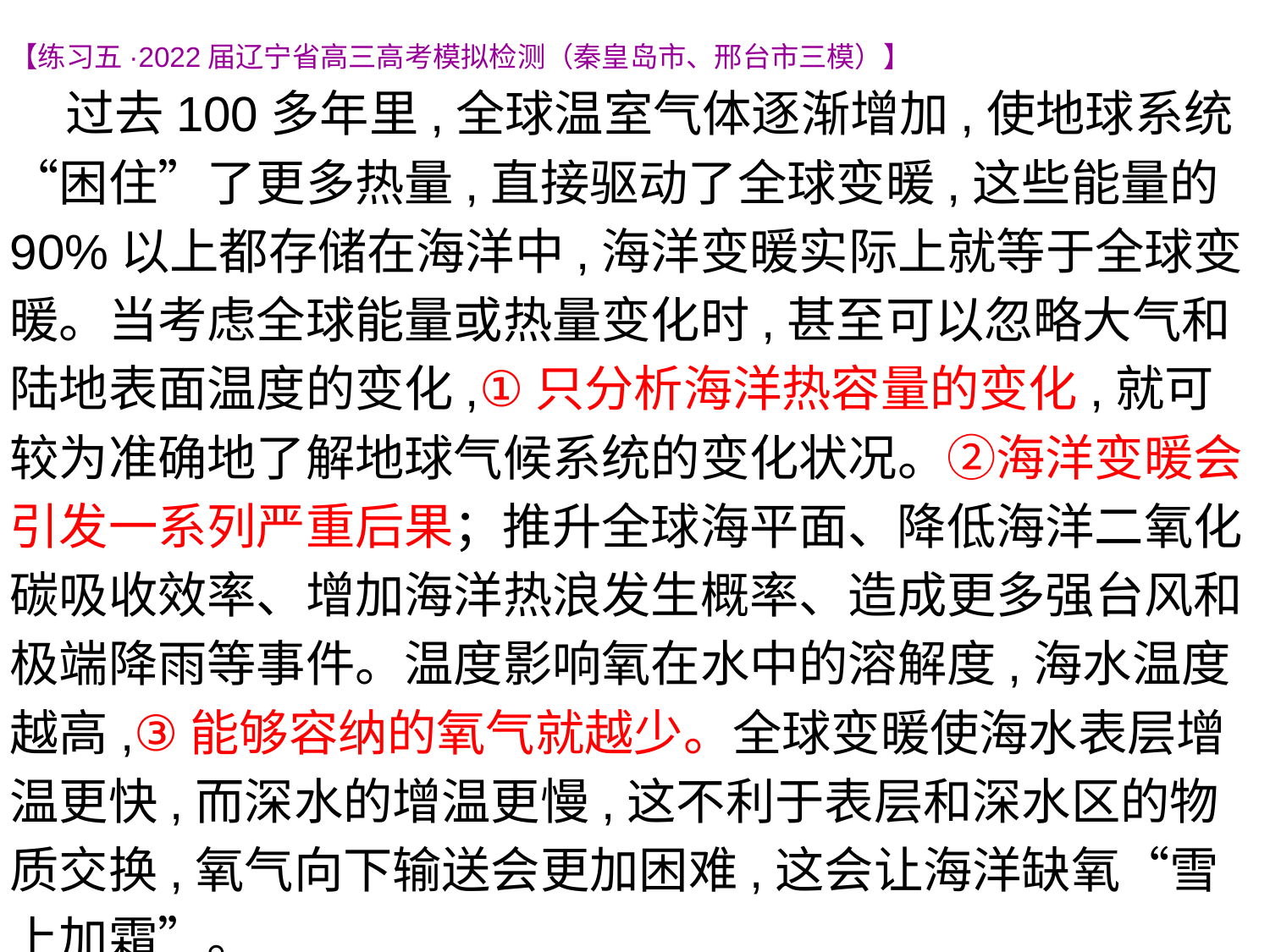

【练习五·2022届辽宁省高三高考模拟检测（秦皇岛市、邢台市三模）】
    过去100多年里,全球温室气体逐渐增加,使地球系统“困住”了更多热量,直接驱动了全球变暖,这些能量的90%以上都存储在海洋中,海洋变暖实际上就等于全球变暖。当考虑全球能量或热量变化时,甚至可以忽略大气和陆地表面温度的变化,①只分析海洋热容量的变化,就可较为准确地了解地球气候系统的变化状况。②海洋变暖会引发一系列严重后果；推升全球海平面、降低海洋二氧化碳吸收效率、增加海洋热浪发生概率、造成更多强台风和极端降雨等事件。温度影响氧在水中的溶解度,海水温度越高,③能够容纳的氧气就越少。全球变暖使海水表层增温更快,而深水的增温更慢,这不利于表层和深水区的物质交换,氧气向下输送会更加困难,这会让海洋缺氧“雪上加霜”。